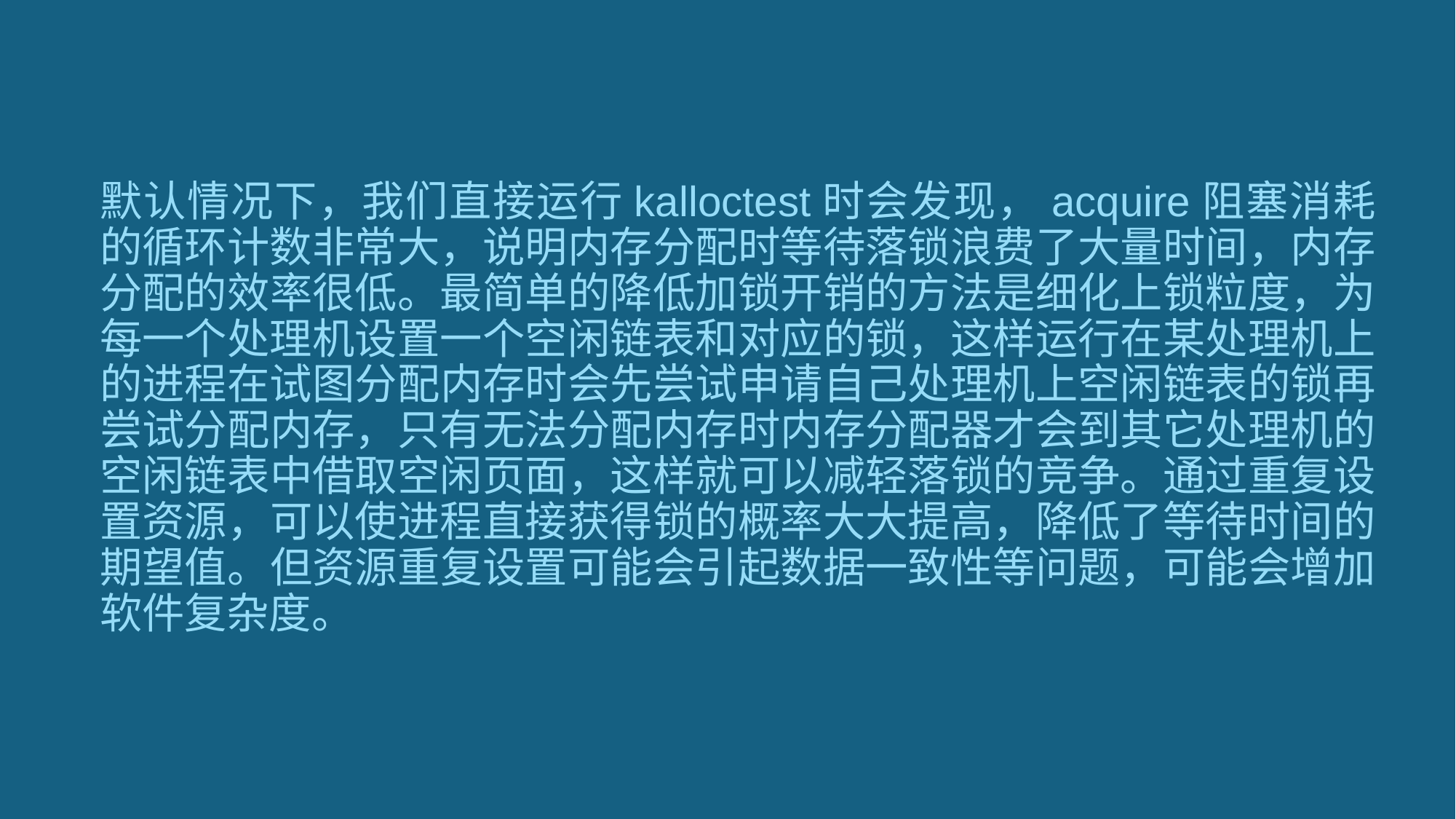

默认情况下，我们直接运行kalloctest时会发现，acquire阻塞消耗的循环计数非常大，说明内存分配时等待落锁浪费了大量时间，内存分配的效率很低。最简单的降低加锁开销的方法是细化上锁粒度，为每一个处理机设置一个空闲链表和对应的锁，这样运行在某处理机上的进程在试图分配内存时会先尝试申请自己处理机上空闲链表的锁再尝试分配内存，只有无法分配内存时内存分配器才会到其它处理机的空闲链表中借取空闲页面，这样就可以减轻落锁的竞争。通过重复设置资源，可以使进程直接获得锁的概率大大提高，降低了等待时间的期望值。但资源重复设置可能会引起数据一致性等问题，可能会增加软件复杂度。